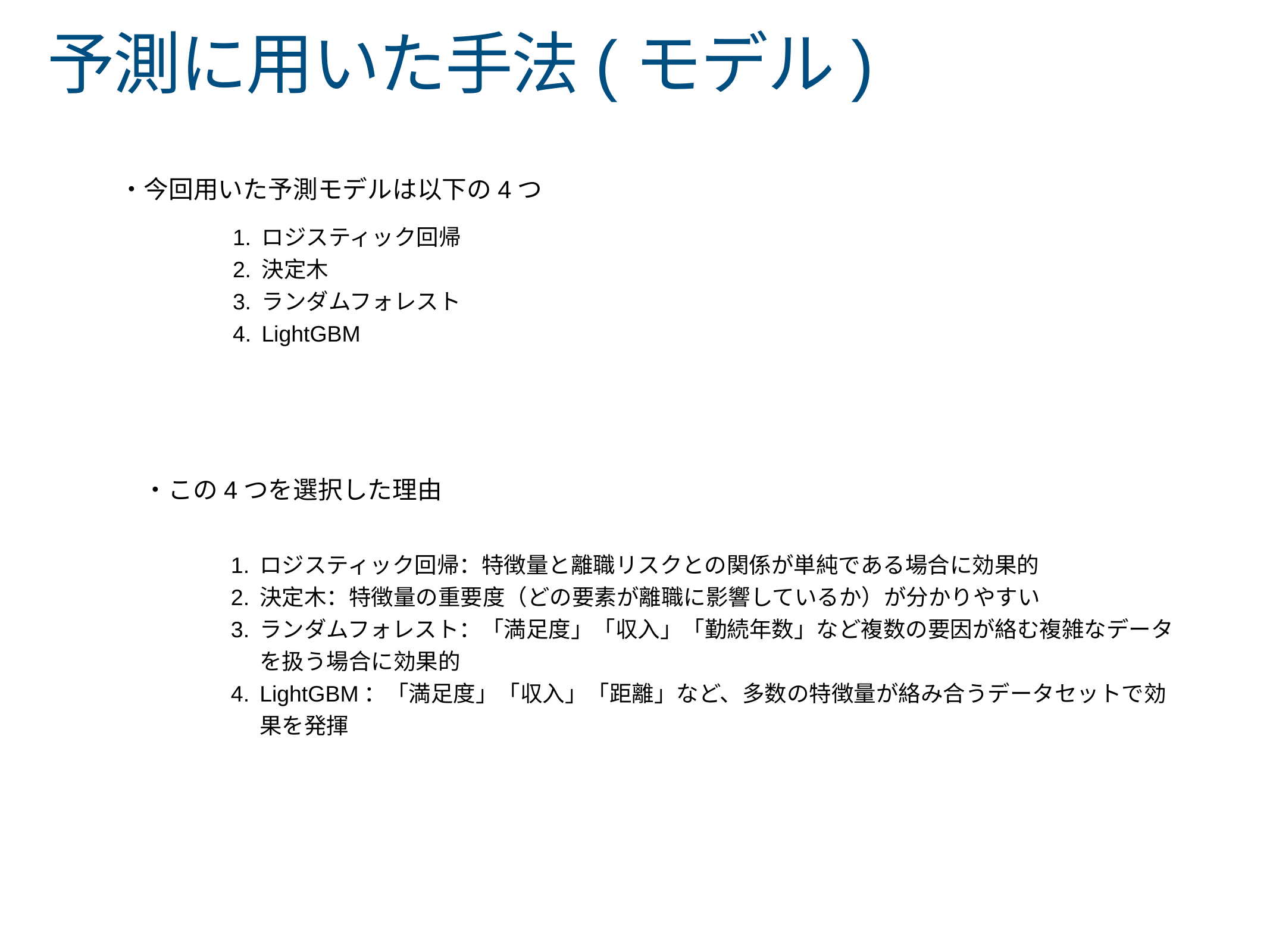

# 予測に用いた手法(モデル)
・今回用いた予測モデルは以下の4つ
ロジスティック回帰
決定木
ランダムフォレスト
LightGBM
・この4つを選択した理由
ロジスティック回帰：特徴量と離職リスクとの関係が単純である場合に効果的
決定木：特徴量の重要度（どの要素が離職に影響しているか）が分かりやすい
ランダムフォレスト：「満足度」「収入」「勤続年数」など複数の要因が絡む複雑なデータを扱う場合に効果的
LightGBM：「満足度」「収入」「距離」など、多数の特徴量が絡み合うデータセットで効果を発揮